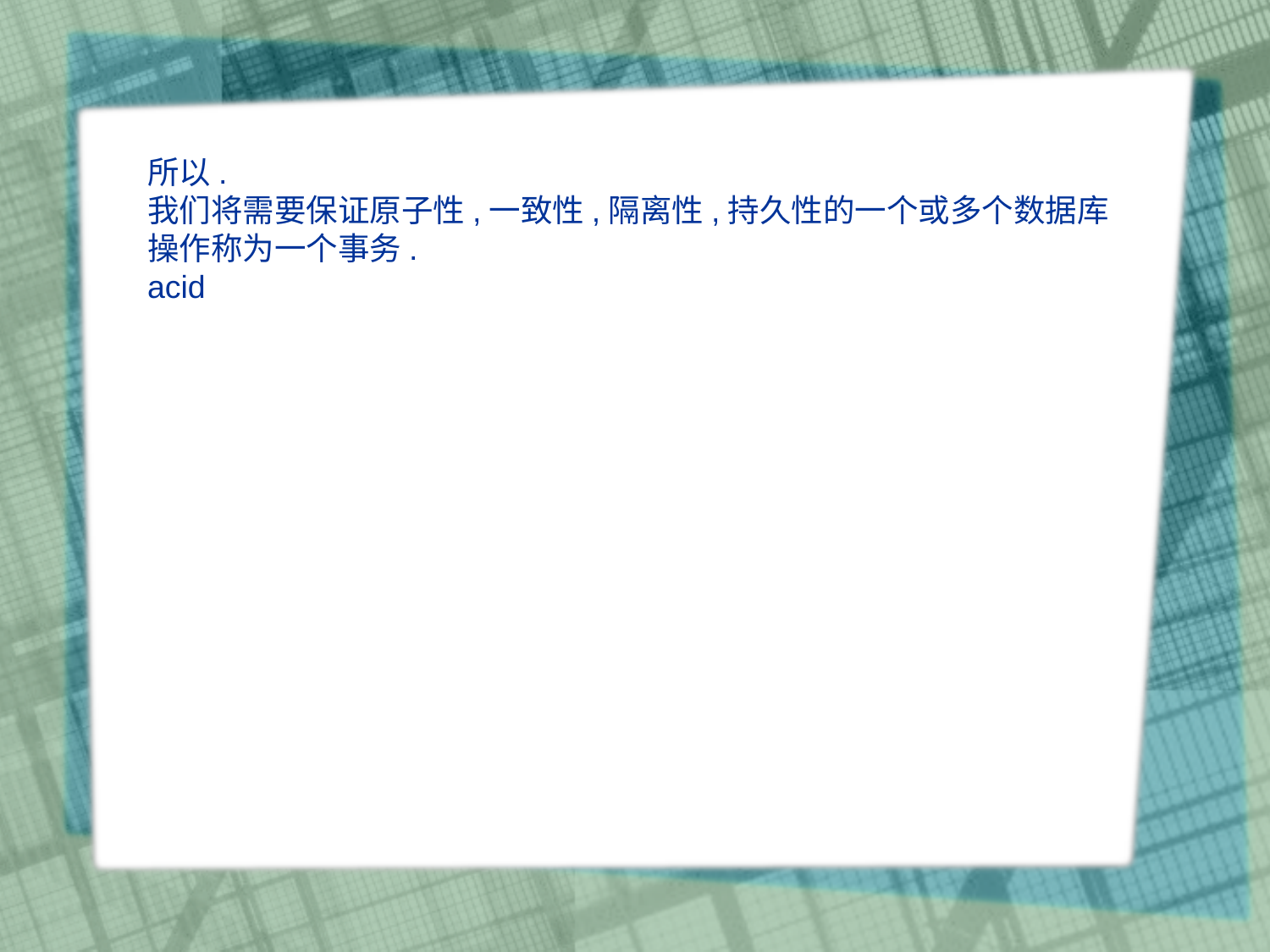

所以.
我们将需要保证原子性,一致性,隔离性,持久性的一个或多个数据库操作称为一个事务.
acid